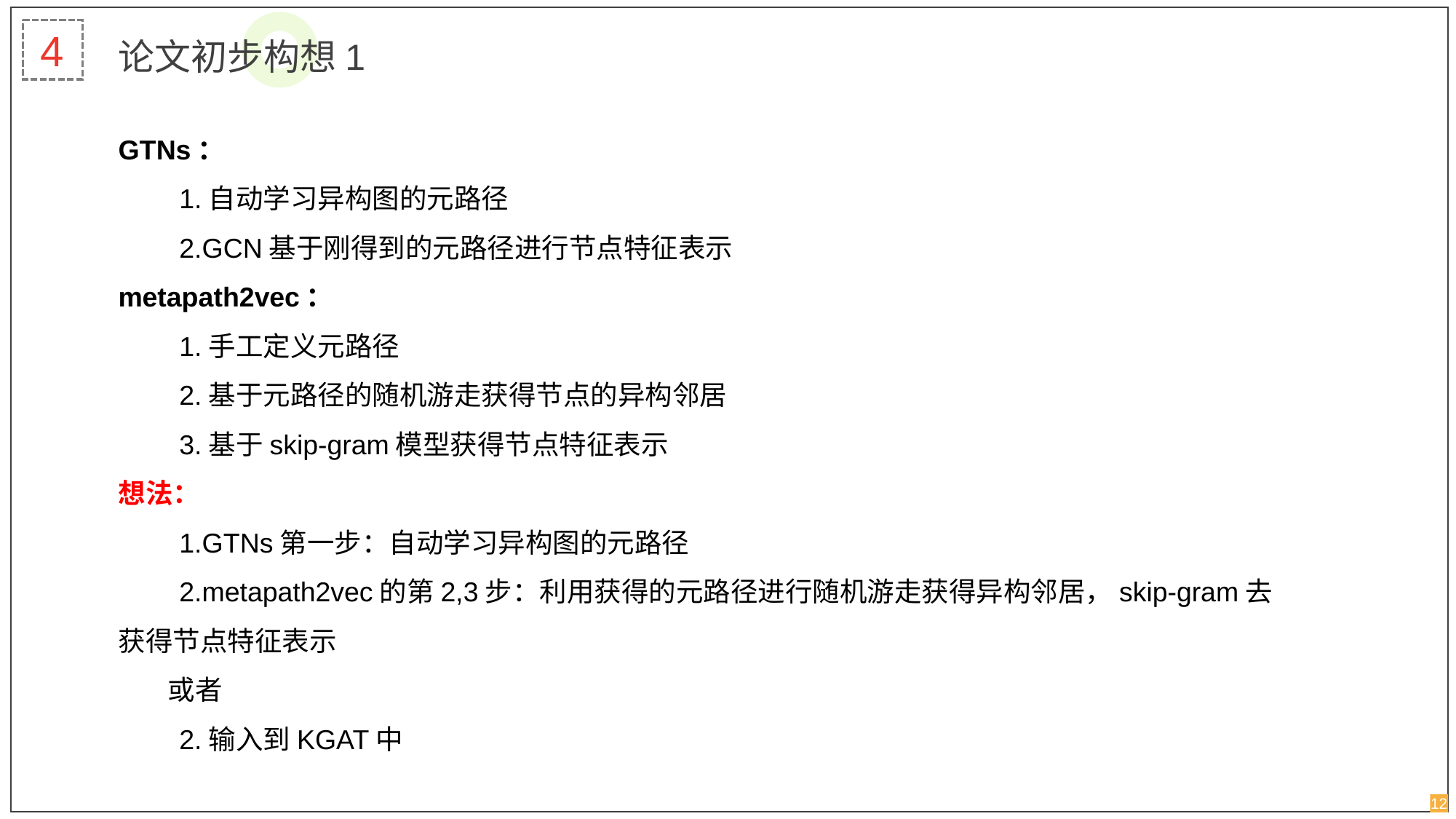

4

论文初步构想1
GTNs：
        1.自动学习异构图的元路径
        2.GCN基于刚得到的元路径进行节点特征表示
metapath2vec：
        1.手工定义元路径
        2.基于元路径的随机游走获得节点的异构邻居
        3.基于skip-gram模型获得节点特征表示
想法：
        1.GTNs第一步：自动学习异构图的元路径
        2.metapath2vec的第2,3步：利用获得的元路径进行随机游走获得异构邻居，skip-gram去获得节点特征表示
       或者
        2.输入到KGAT中
2014
2016
2015
12